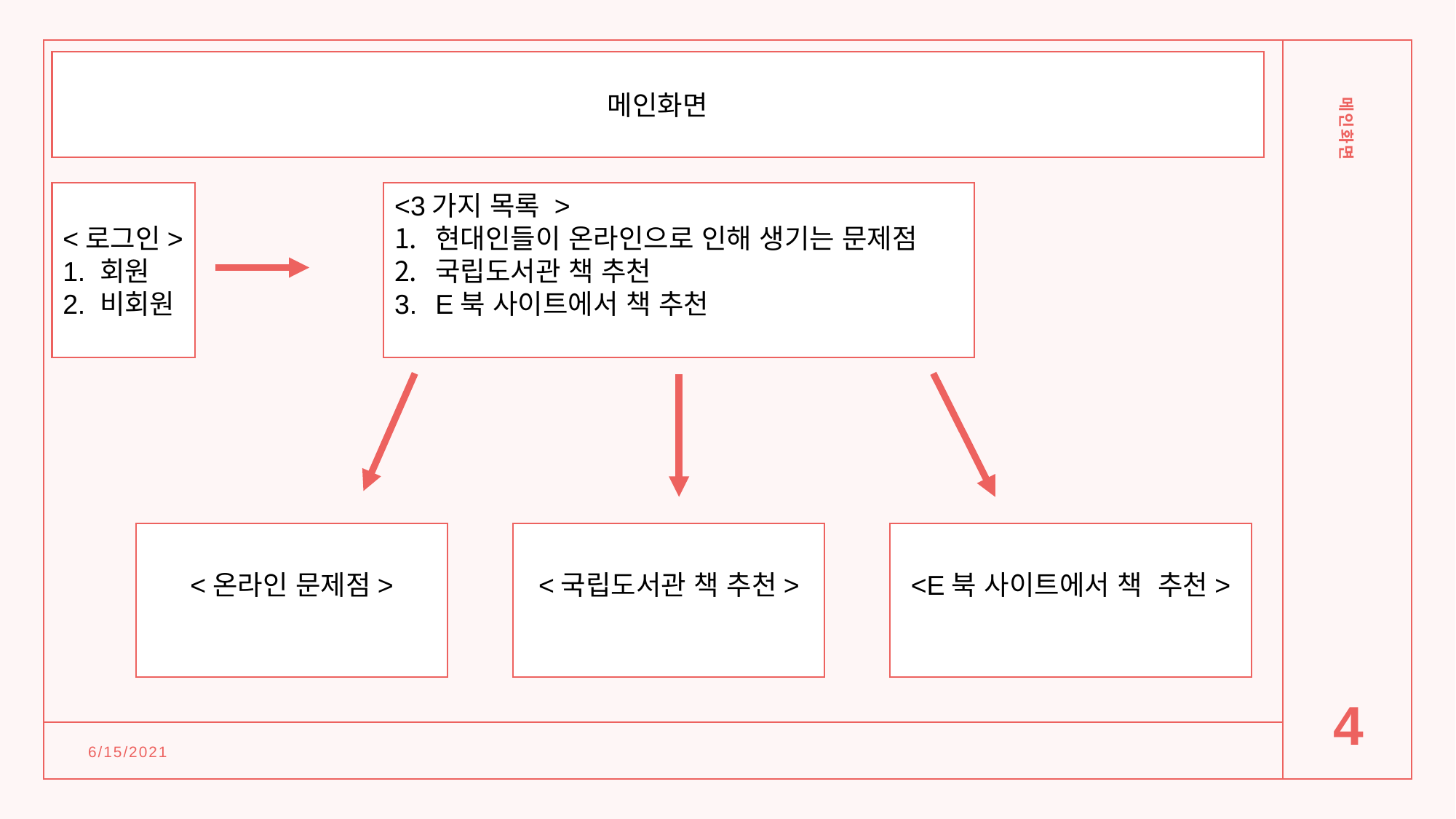

메인화면
<로그인>
1. 회원
2. 비회원
<3가지 목록 >
현대인들이 온라인으로 인해 생기는 문제점
국립도서관 책 추천
E북 사이트에서 책 추천

메인화면
<E북 사이트에서 책  추천>

<온라인 문제점>

<국립도서관 책 추천>

4
6/15/2021